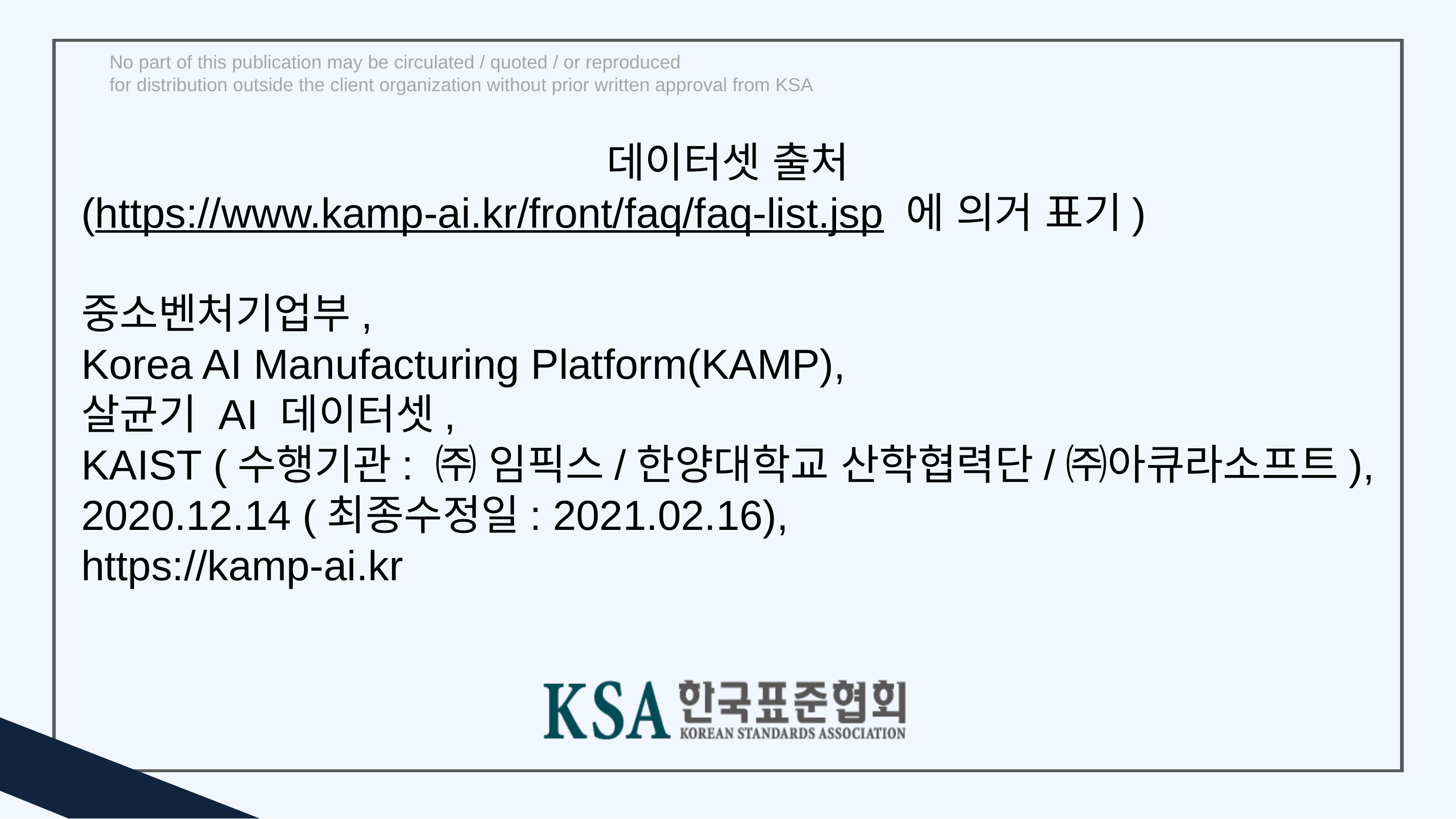

데이터셋 출처
(https://www.kamp-ai.kr/front/faq/faq-list.jsp 에 의거 표기)

중소벤처기업부,
Korea AI Manufacturing Platform(KAMP),
살균기 AI 데이터셋,
KAIST (수행기관: ㈜ 임픽스/한양대학교 산학협력단/㈜아큐라소프트),
2020.12.14 (최종수정일: 2021.02.16),
https://kamp-ai.kr